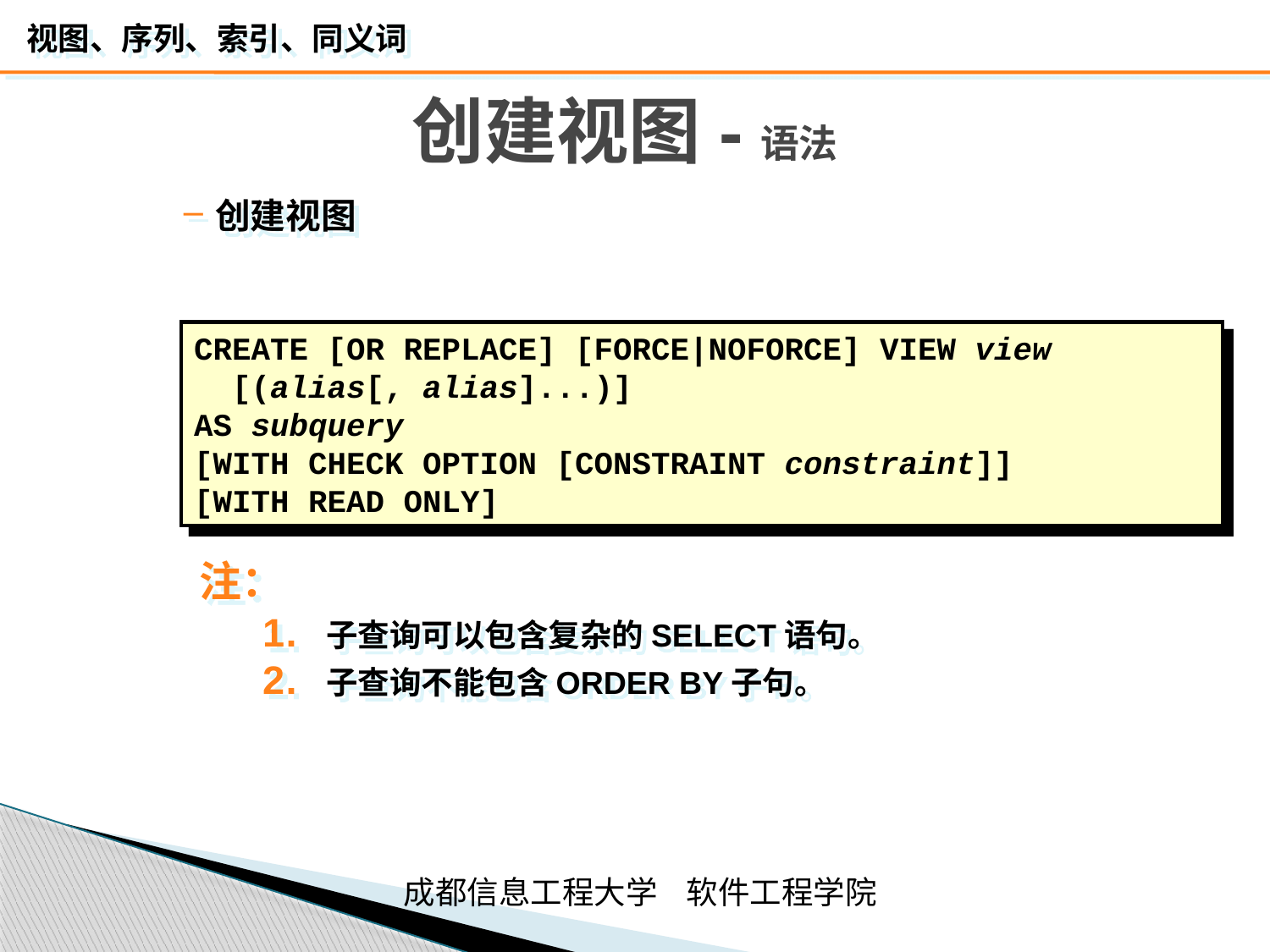

# 创建视图-语法
创建视图
CREATE [OR REPLACE] [FORCE|NOFORCE] VIEW view
  [(alias[, alias]...)]
AS subquery
[WITH CHECK OPTION [CONSTRAINT constraint]]
[WITH READ ONLY]
注：
子查询可以包含复杂的SELECT语句。
子查询不能包含ORDER BY子句。